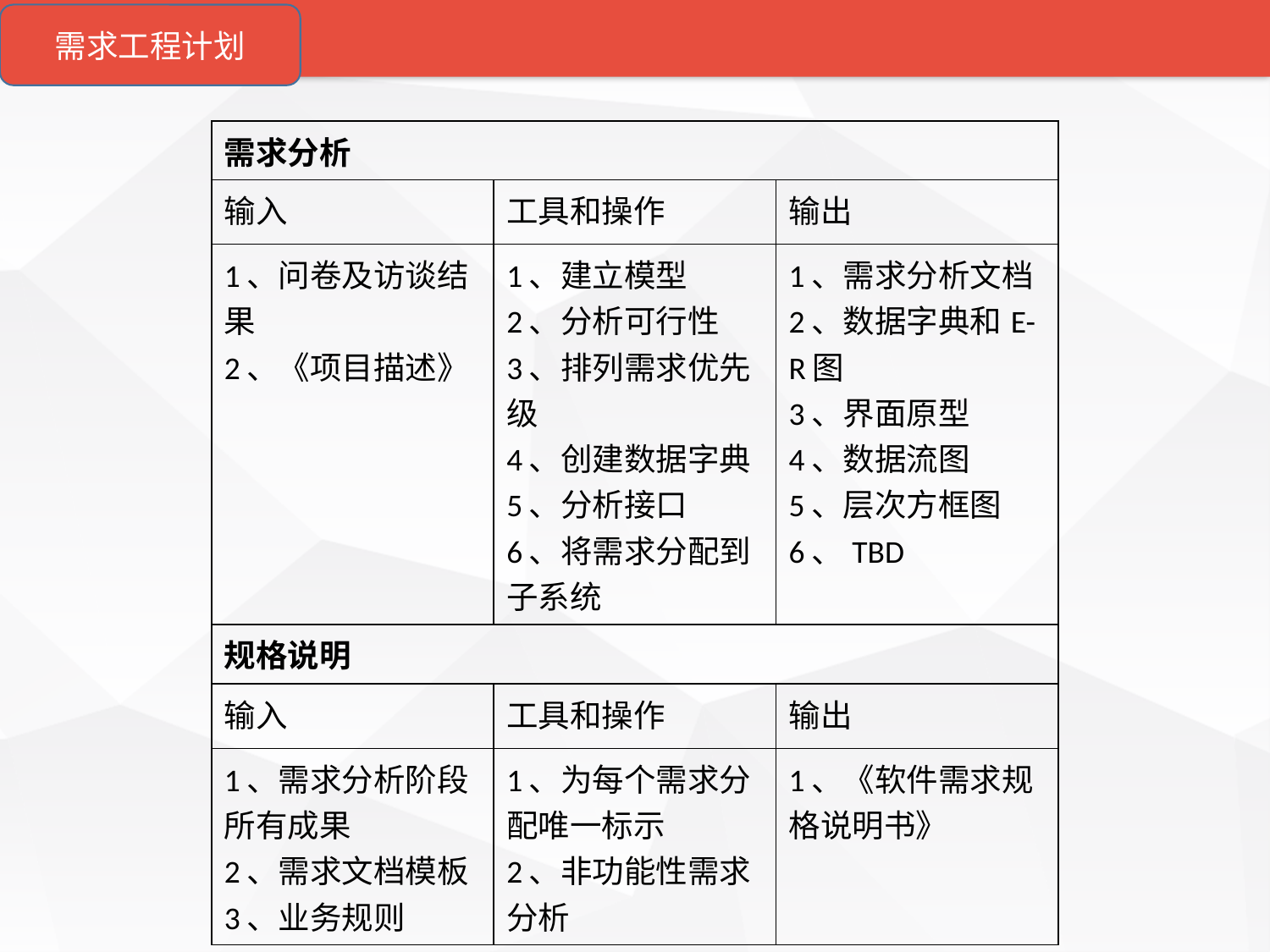

需求工程计划
| 需求分析 |  |  |
| --- | --- | --- |
| 输入 | 工具和操作 | 输出 |
| 1、问卷及访谈结果 2、《项目描述》 | 1、建立模型 2、分析可行性 3、排列需求优先级 4、创建数据字典 5、分析接口 6、将需求分配到子系统 | 1、需求分析文档 2、数据字典和E-R图 3、界面原型 4、数据流图 5、层次方框图 6、TBD |
| 规格说明 |  |  |
| 输入 | 工具和操作 | 输出 |
| 1、需求分析阶段所有成果 2、需求文档模板 3、业务规则 | 1、为每个需求分配唯一标示 2、非功能性需求分析 | 1、《软件需求规格说明书》 |